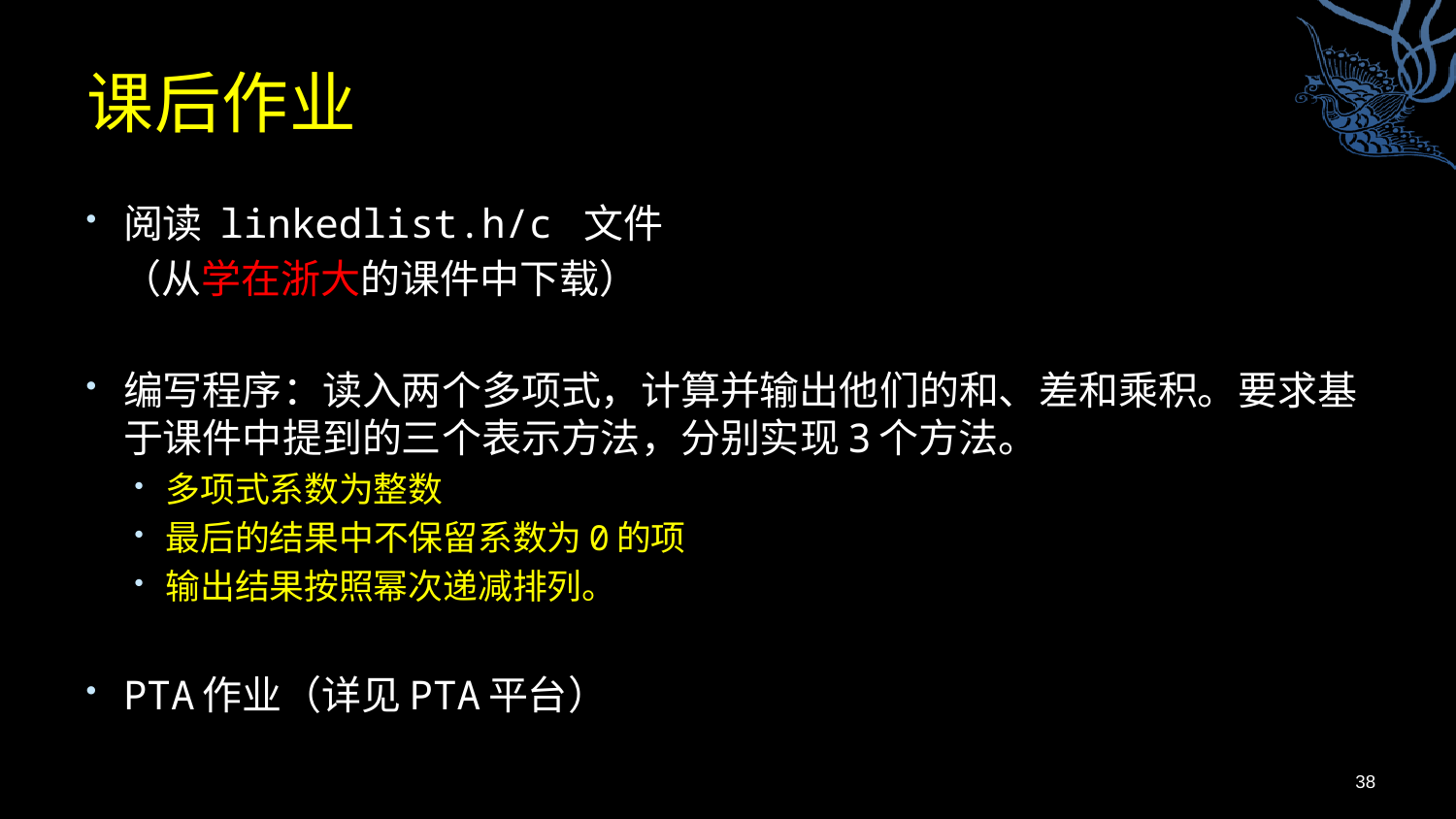

# 课后作业
阅读 linkedlist.h/c 文件
   （从学在浙大的课件中下载）

编写程序：读入两个多项式，计算并输出他们的和、差和乘积。要求基于课件中提到的三个表示方法，分别实现3个方法。
多项式系数为整数
最后的结果中不保留系数为0的项
输出结果按照幂次递减排列。

PTA作业（详见PTA平台）

38